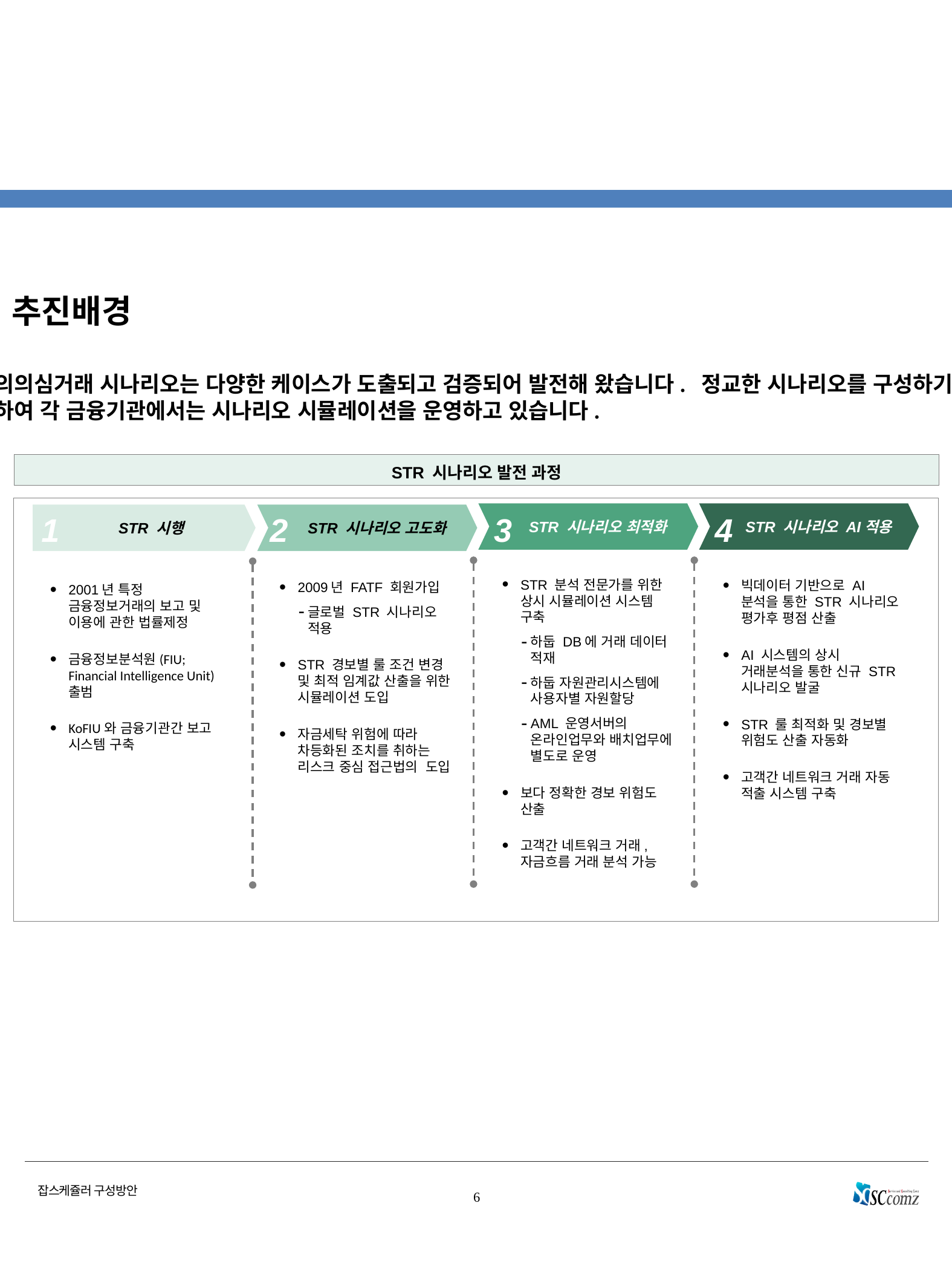

# 1. 추진배경
혐의의심거래 시나리오는 다양한 케이스가 도출되고 검증되어 발전해 왔습니다.  정교한 시나리오를 구성하기 위하여 각 금융기관에서는 시나리오 시뮬레이션을 운영하고 있습니다.
STR 시나리오 발전 과정

STR 시나리오 AI적용
STR 시나리오 최적화
STR 시행
STR 시나리오 고도화
4
1
2
3
STR 분석 전문가를 위한 상시 시뮬레이션 시스템 구축
하둡 DB에 거래 데이터 적재
하둡 자원관리시스템에 사용자별 자원할당
AML 운영서버의 온라인업무와 배치업무에 별도로 운영
보다 정확한 경보 위험도 산출
고객간 네트워크 거래, 자금흐름 거래 분석 가능

빅데이터 기반으로 AI 분석을 통한 STR 시나리오 평가후 평점 산출
AI 시스템의 상시 거래분석을 통한 신규 STR 시나리오 발굴
STR 룰 최적화 및 경보별 위험도 산출 자동화
고객간 네트워크 거래 자동 적출 시스템 구축

2009년 FATF 회원가입
글로벌 STR 시나리오 적용
STR 경보별 룰 조건 변경 및 최적 임계값 산출을 위한 시뮬레이션 도입
자금세탁 위험에 따라 차등화된 조치를 취하는 리스크 중심 접근법의  도입
2001년 특정 금융정보거래의 보고 및 이용에 관한 법률제정
금융정보분석원(FIU; Financial Intelligence Unit) 출범
KoFIU와 금융기관간 보고 시스템 구축